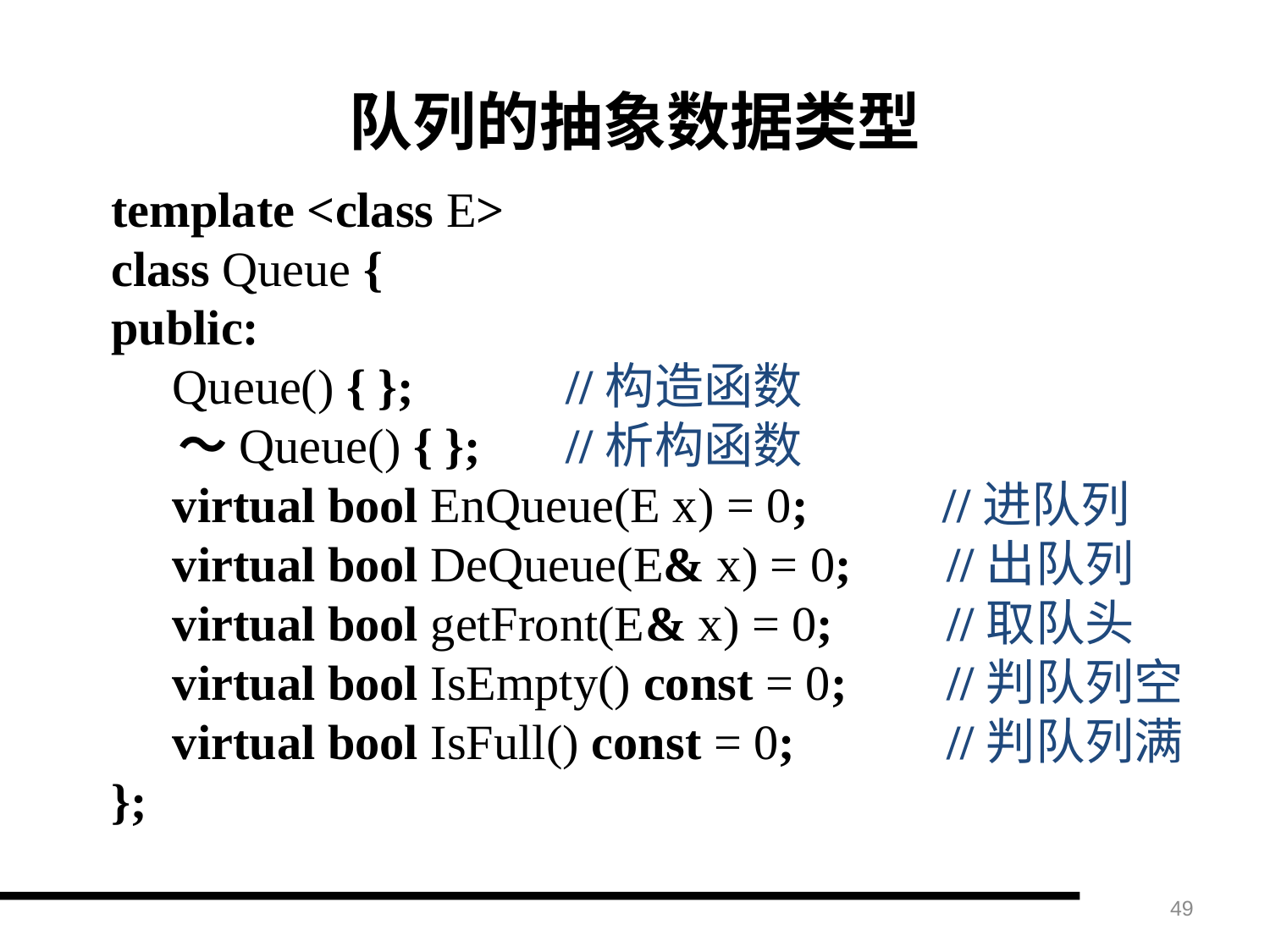

# 队列的抽象数据类型
template <class E>
class Queue {
public:
     Queue() { };	      //构造函数
     ～Queue() { };	      //析构函数
     virtual bool EnQueue(E x) = 0;           //进队列
     virtual bool DeQueue(E& x) = 0;	      //出队列
     virtual bool getFront(E& x) = 0;	      //取队头
     virtual bool IsEmpty() const = 0;	      //判队列空
     virtual bool IsFull() const = 0;	      //判队列满
};
49